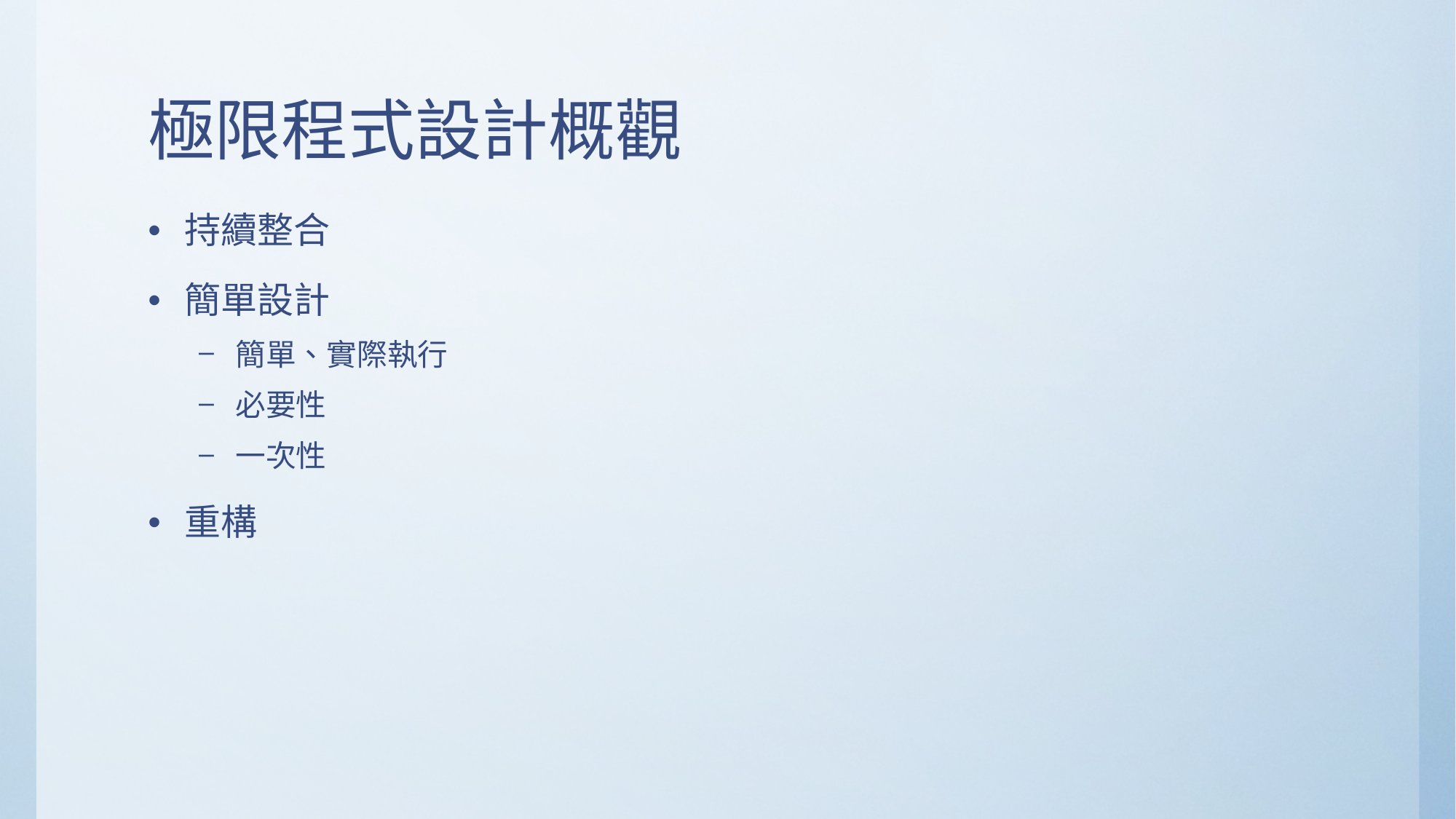

# 極限程式設計概觀
持續整合
簡單設計
簡單、實際執行
必要性
一次性
重構